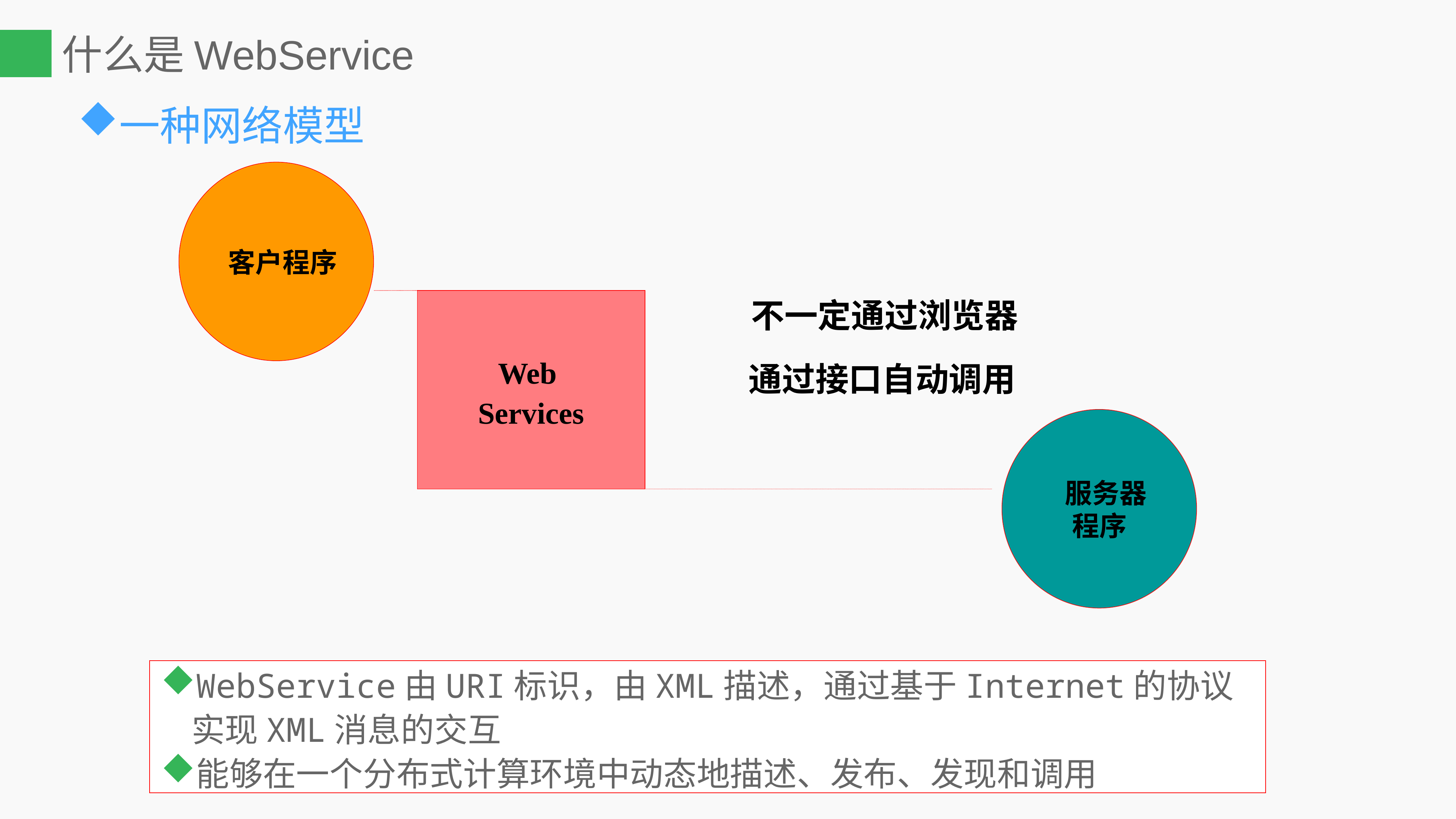

# 什么是WebService
一种网络模型
 客户程序
不一定通过浏览器

Web
Services
通过接口自动调用
 服务器
程序

WebService由URI标识，由XML描述，通过基于Internet的协议实现XML消息的交互
能够在一个分布式计算环境中动态地描述、发布、发现和调用